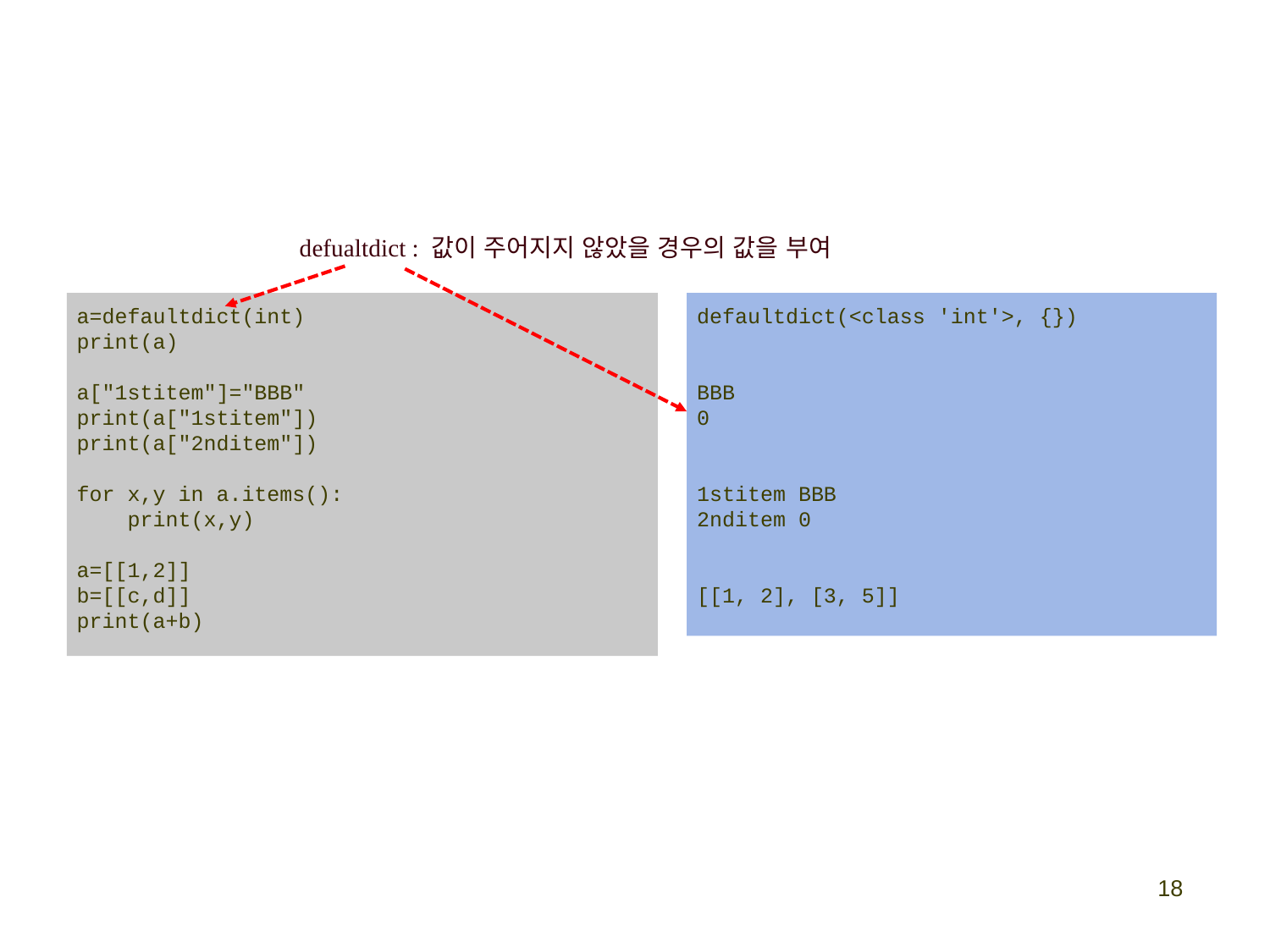

defualtdict : 값이 주어지지 않았을 경우의 값을 부여
a=defaultdict(int)
print(a)

a["1stitem"]="BBB"
print(a["1stitem"])
print(a["2nditem"])

for x,y in a.items():
    print(x,y)

a=[[1,2]]
b=[[c,d]]
print(a+b)
defaultdict(<class 'int'>, {})

BBB
0

1stitem BBB
2nditem 0

[[1, 2], [3, 5]]
18